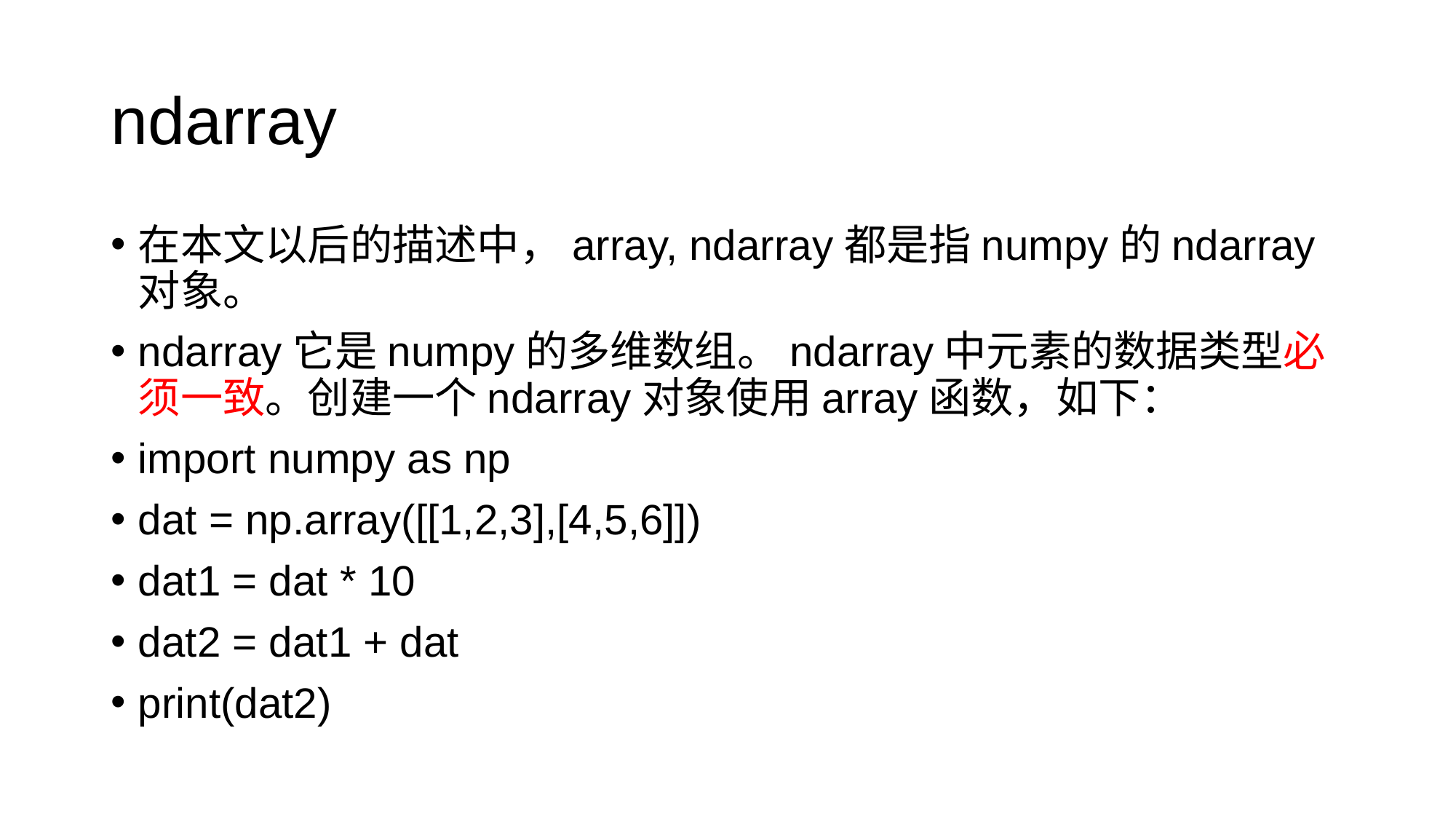

# ndarray
在本文以后的描述中，array, ndarray都是指numpy的ndarray对象。
ndarray它是numpy的多维数组。ndarray中元素的数据类型必须一致。创建一个ndarray对象使用array函数，如下：
import numpy as np
dat = np.array([[1,2,3],[4,5,6]])
dat1 = dat * 10
dat2 = dat1 + dat
print(dat2)